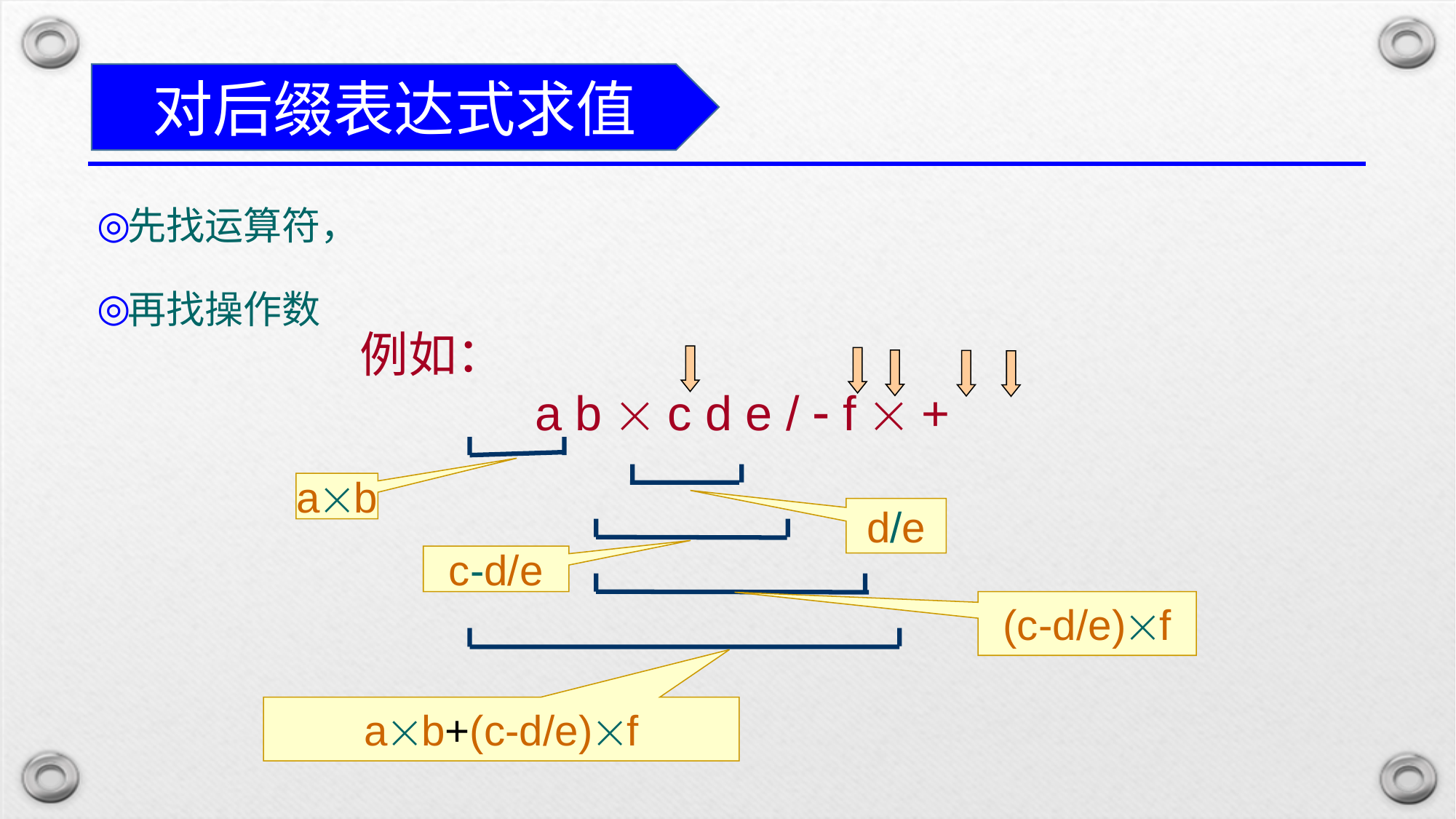

对后缀表达式求值
先找运算符，
再找操作数
例如：
             a b × c d e / − f × +

a×b

d/e

c-d/e

(c-d/e)×f

a×b+(c-d/e)×f